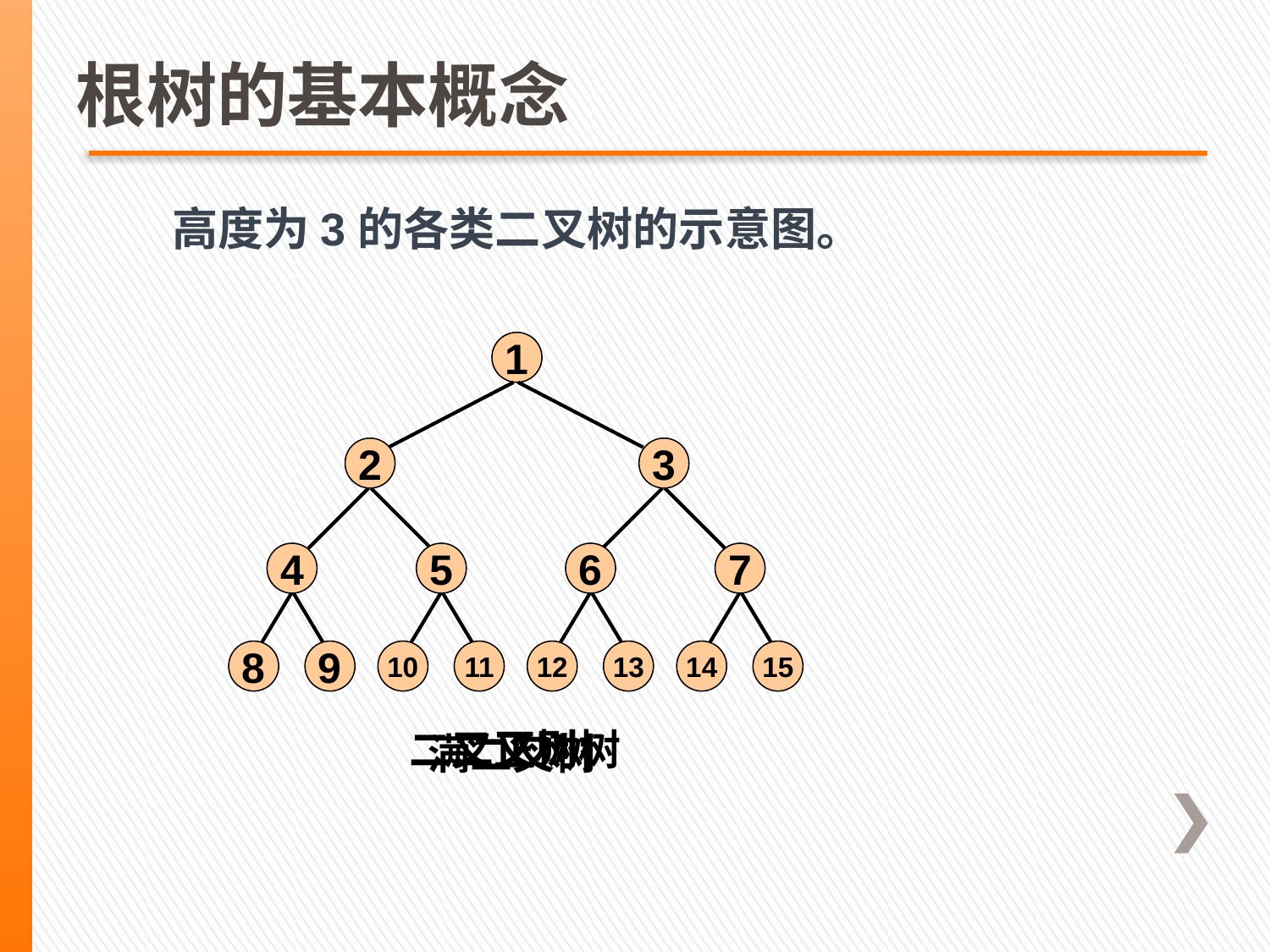

根树的基本概念
高度为3的各类二叉树的示意图。
1

2
3

4
5
6
7

8
9
12

10

11

13

14

15
二叉正则树
二叉树
满二叉树